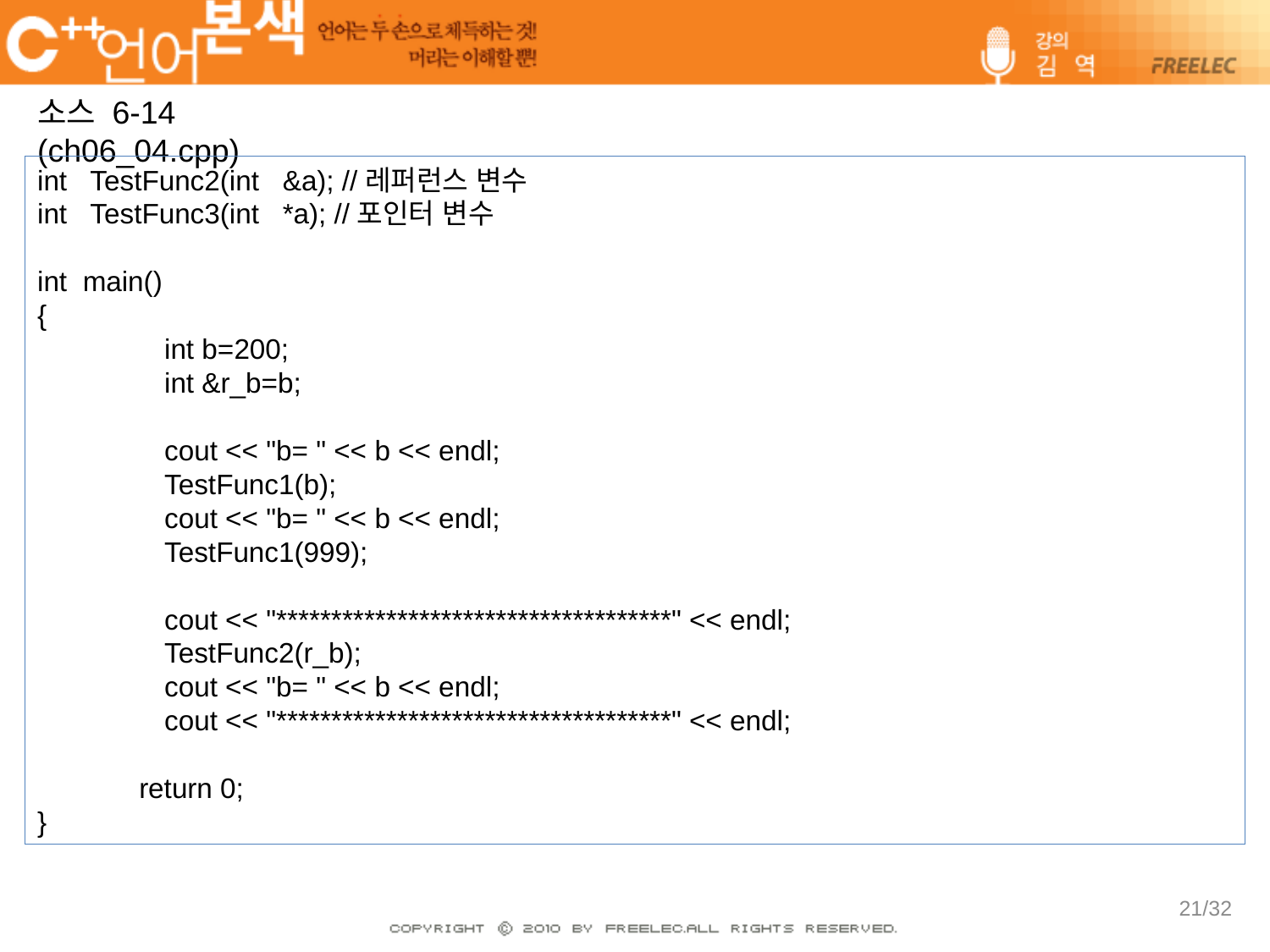

소스 6-14 (ch06_04.cpp)
int   TestFunc2(int   &a); //레퍼런스 변수
int   TestFunc3(int   *a); //포인터 변수

int  main()
{
	int b=200;
	int &r_b=b;

	cout << "b= " << b << endl;
	TestFunc1(b);
	cout << "b= " << b << endl;
	TestFunc1(999);

	cout << "************************************" << endl;
	TestFunc2(r_b);
	cout << "b= " << b << endl;
	cout << "************************************" << endl;

             return 0;
}
21/32